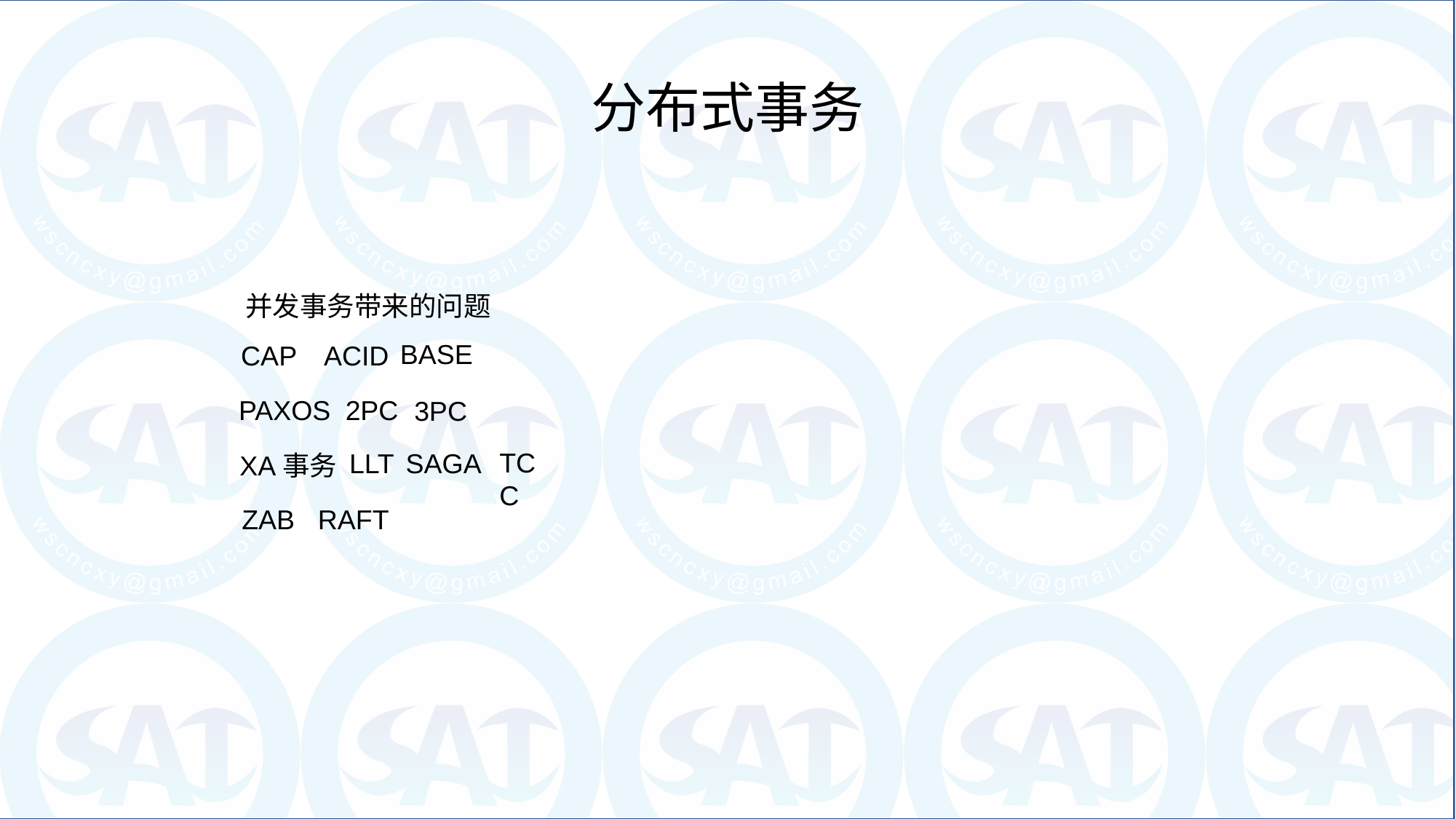

分布式事务
并发事务带来的问题
BASE
CAP
ACID
2PC
PAXOS
3PC
TCC
LLT
SAGA
XA事务
ZAB
RAFT